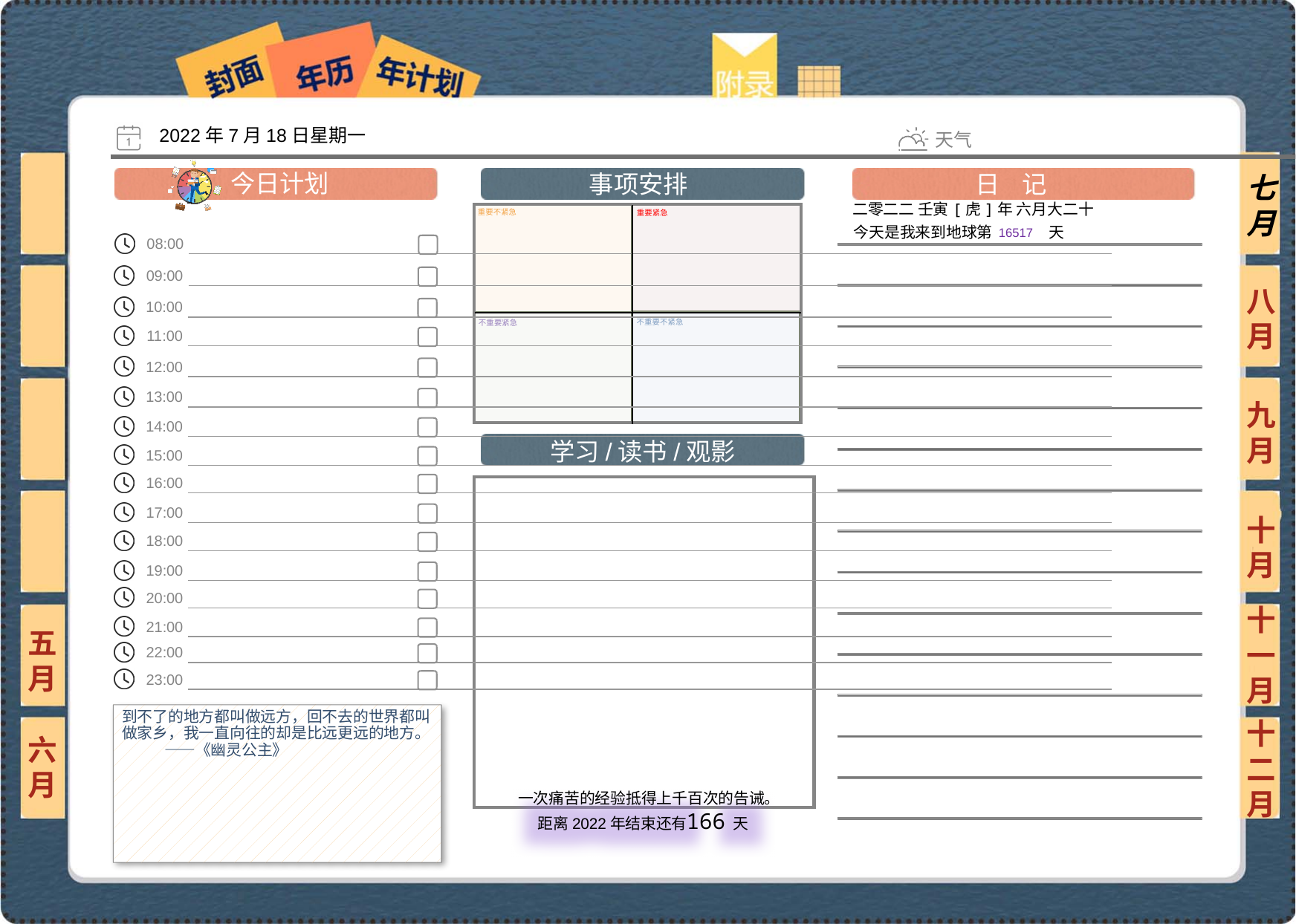

2022年7月18日星期一
七月
二零二二 壬寅[虎]年 六月大二十
16517
八月
九月
十月
十一月
五月
到不了的地方都叫做远方，回不去的世界都叫做家乡，我一直向往的却是比远更远的地方。——《幽灵公主》

六月
十二月
166
 一次痛苦的经验抵得上千百次的告诫。